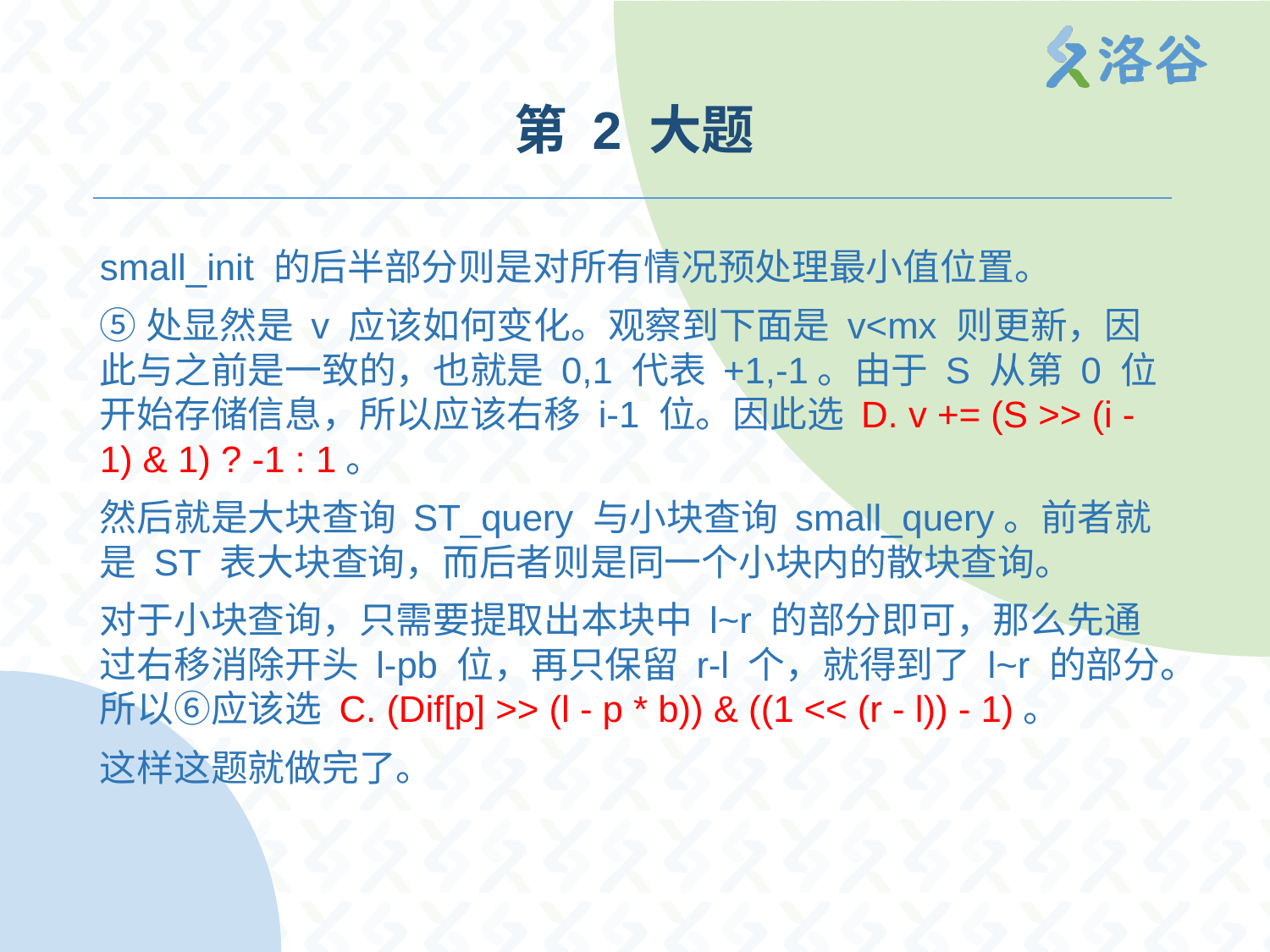

# 第 2 大题
small_init 的后半部分则是对所有情况预处理最小值位置。
⑤处显然是 v 应该如何变化。观察到下面是 v<mx 则更新，因此与之前是一致的，也就是 0,1 代表 +1,-1。由于 S 从第 0 位开始存储信息，所以应该右移 i-1 位。因此选 D. v += (S >> (i - 1) & 1) ? -1 : 1。
然后就是大块查询 ST_query 与小块查询 small_query。前者就是 ST 表大块查询，而后者则是同一个小块内的散块查询。
对于小块查询，只需要提取出本块中 l~r 的部分即可，那么先通过右移消除开头 l-pb 位，再只保留 r-l 个，就得到了 l~r 的部分。所以⑥应该选 C. (Dif[p] >> (l - p * b)) & ((1 << (r - l)) - 1)。
这样这题就做完了。